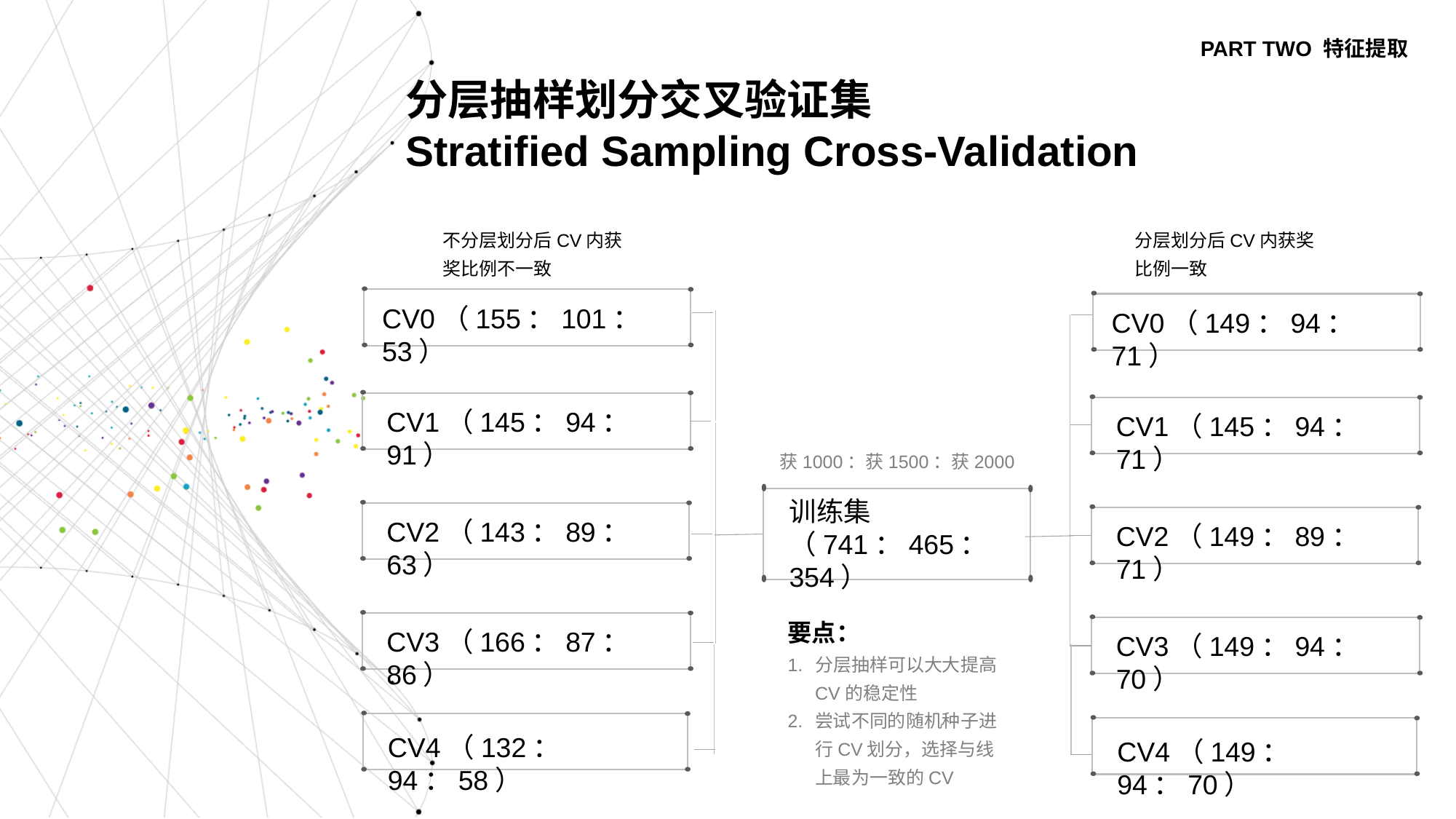

PART TWO 特征提取
分层抽样划分交叉验证集
Stratified Sampling Cross-Validation

分层划分后CV内获奖比例一致
不分层划分后CV内获奖比例不一致

CV0（155：101：53）
CV0（149：94：71）

CV1（145：94：91）
CV1（145：94：71）
获1000：获1500：获2000

训练集
（741：465：354）

CV2（143：89：63）
CV2（149：89：71）
要点：
分层抽样可以大大提高CV的稳定性
尝试不同的随机种子进行CV划分，选择与线上最为一致的CV

CV3（166：87：86）
CV3（149：94：70）

CV4（132：94：58）
CV4（149：94：70）